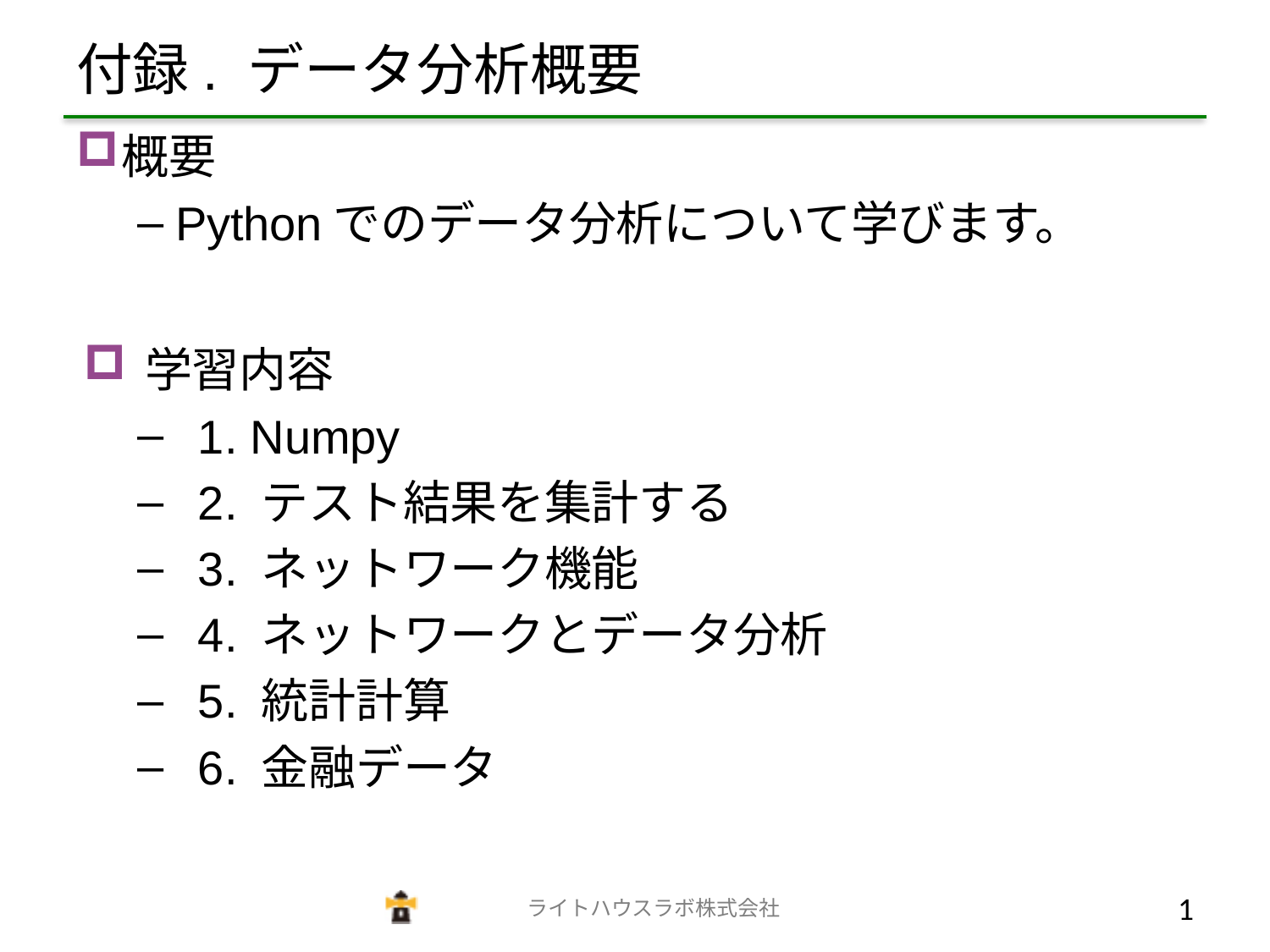

# 付録. データ分析概要
概要
Pythonでのデータ分析について学びます。

学習内容
1. Numpy
2. テスト結果を集計する
3. ネットワーク機能
4. ネットワークとデータ分析
5. 統計計算
6. 金融データ
　　　　　　　　　　　　　ライトハウスラボ株式会社
1